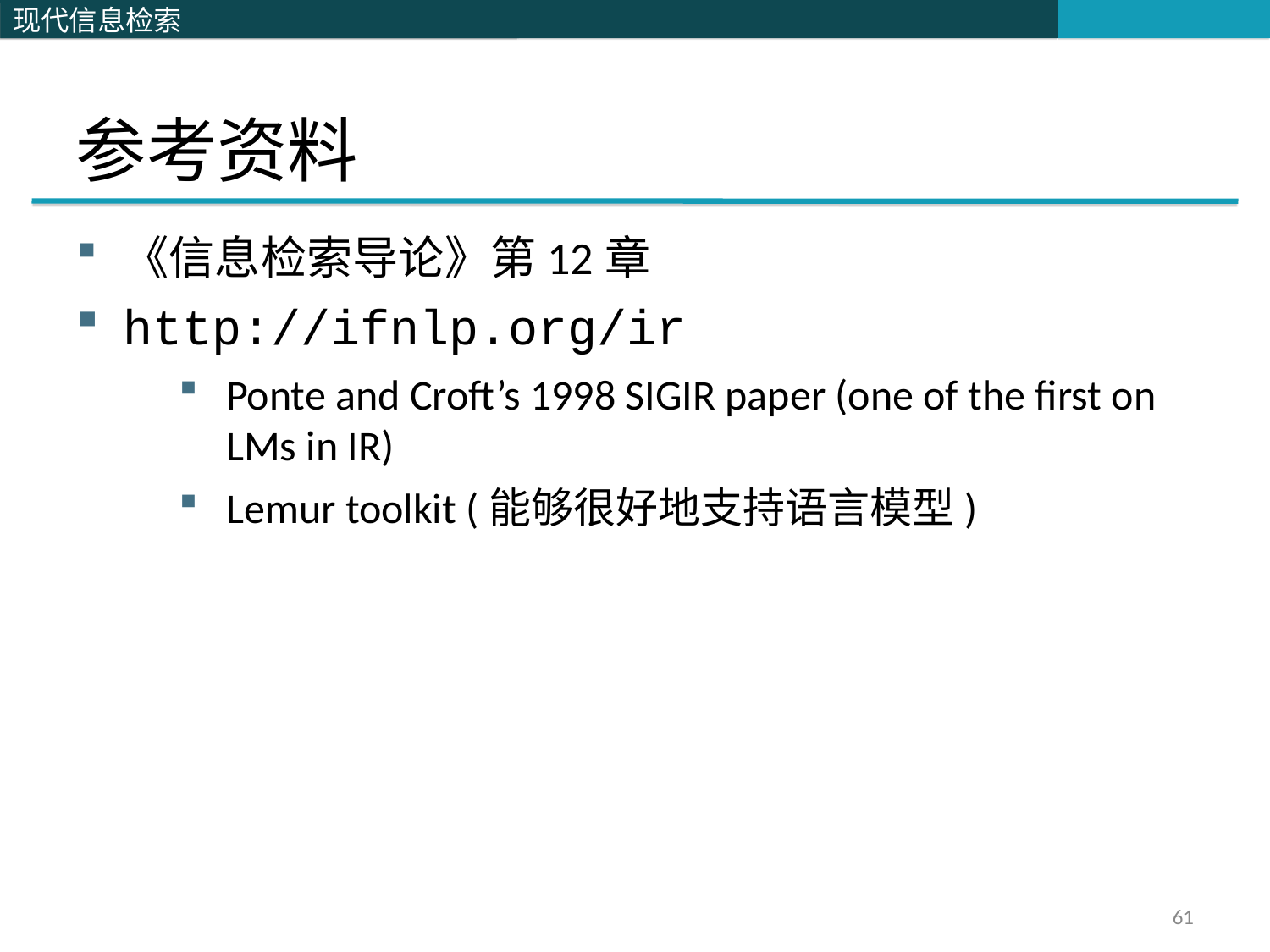

参考资料
《信息检索导论》第12章
http://ifnlp.org/ir
Ponte and Croft’s 1998 SIGIR paper (one of the first on LMs in IR)
Lemur toolkit (能够很好地支持语言模型)

61